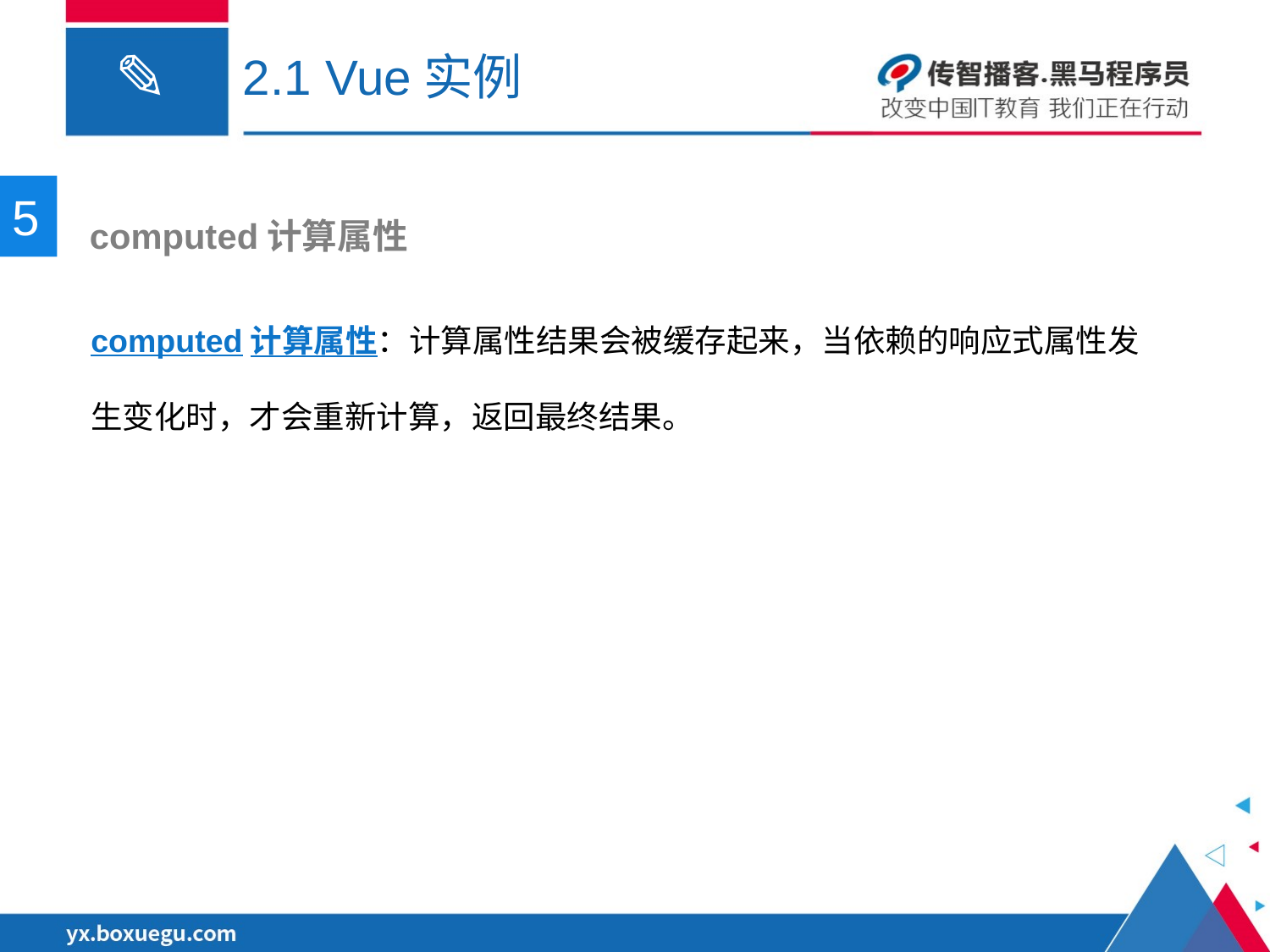

# 2.1 Vue实例

5
  computed计算属性
computed计算属性：计算属性结果会被缓存起来，当依赖的响应式属性发生变化时，才会重新计算，返回最终结果。